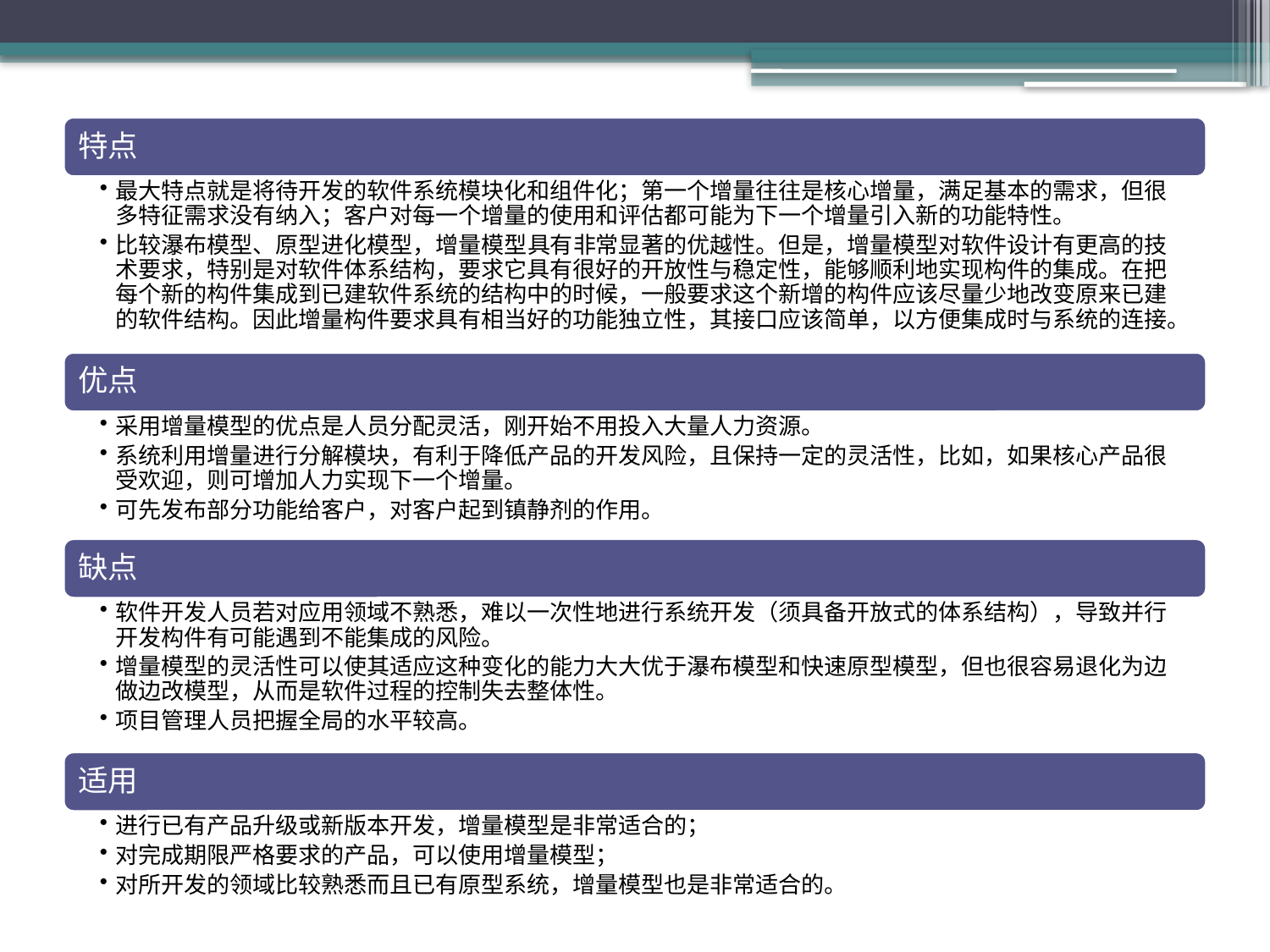

特点
最大特点就是将待开发的软件系统模块化和组件化；第一个增量往往是核心增量，满足基本的需求，但很多特征需求没有纳入；客户对每一个增量的使用和评估都可能为下一个增量引入新的功能特性。
比较瀑布模型、原型进化模型，增量模型具有非常显著的优越性。但是，增量模型对软件设计有更高的技术要求，特别是对软件体系结构，要求它具有很好的开放性与稳定性，能够顺利地实现构件的集成。在把每个新的构件集成到已建软件系统的结构中的时候，一般要求这个新增的构件应该尽量少地改变原来已建的软件结构。因此增量构件要求具有相当好的功能独立性，其接口应该简单，以方便集成时与系统的连接。
优点
采用增量模型的优点是人员分配灵活，刚开始不用投入大量人力资源。
系统利用增量进行分解模块，有利于降低产品的开发风险，且保持一定的灵活性，比如，如果核心产品很受欢迎，则可增加人力实现下一个增量。
可先发布部分功能给客户，对客户起到镇静剂的作用。
缺点
软件开发人员若对应用领域不熟悉，难以一次性地进行系统开发（须具备开放式的体系结构），导致并行开发构件有可能遇到不能集成的风险。
增量模型的灵活性可以使其适应这种变化的能力大大优于瀑布模型和快速原型模型，但也很容易退化为边做边改模型，从而是软件过程的控制失去整体性。
项目管理人员把握全局的水平较高。
适用
进行已有产品升级或新版本开发，增量模型是非常适合的；
对完成期限严格要求的产品，可以使用增量模型；
对所开发的领域比较熟悉而且已有原型系统，增量模型也是非常适合的。